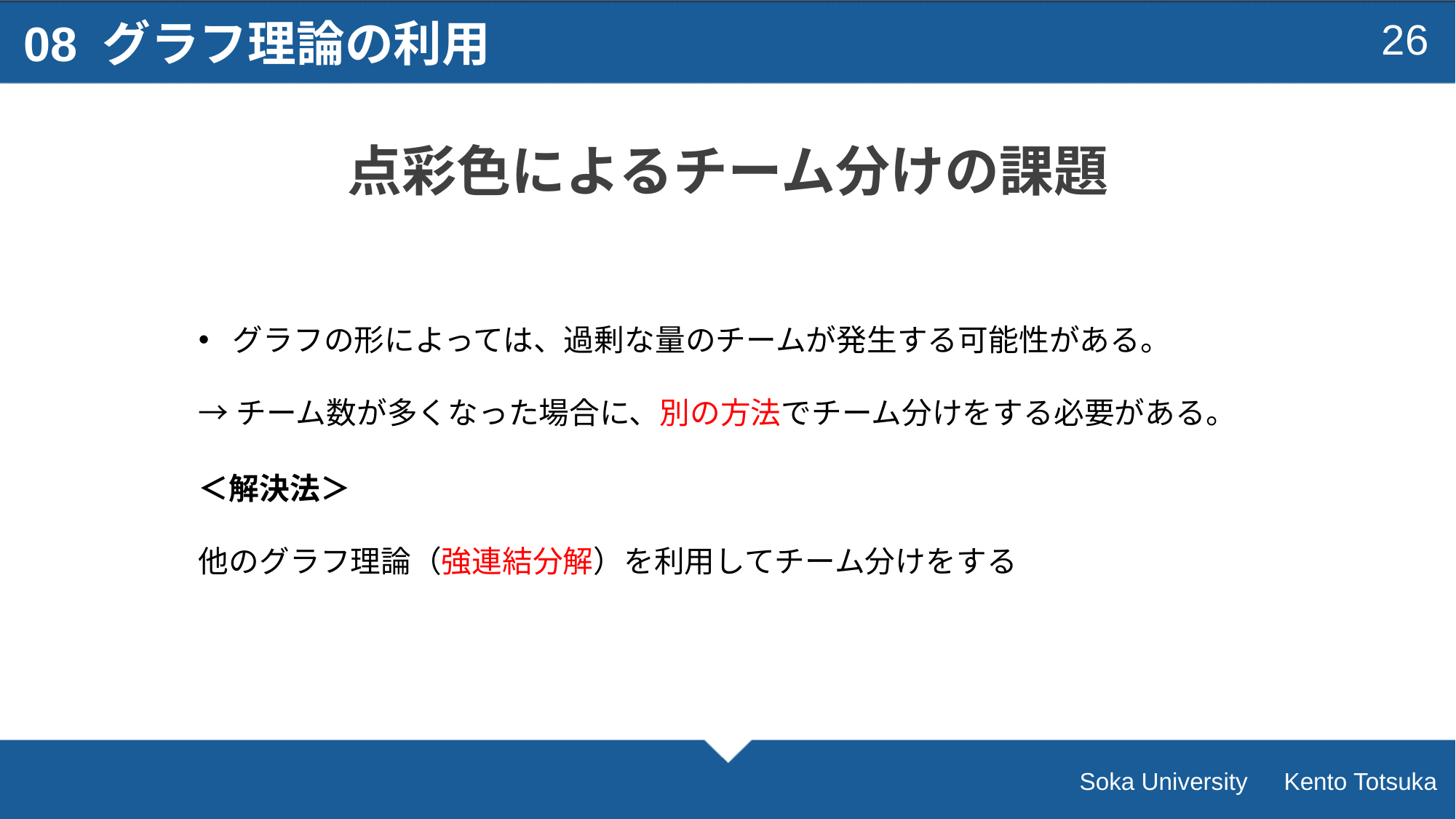

08 グラフ理論の利用
26
点彩色によるチーム分けの課題
グラフの形によっては、過剰な量のチームが発生する可能性がある。
→チーム数が多くなった場合に、別の方法でチーム分けをする必要がある。
＜解決法＞
他のグラフ理論（強連結分解）を利用してチーム分けをする
Soka University　Kento Totsuka